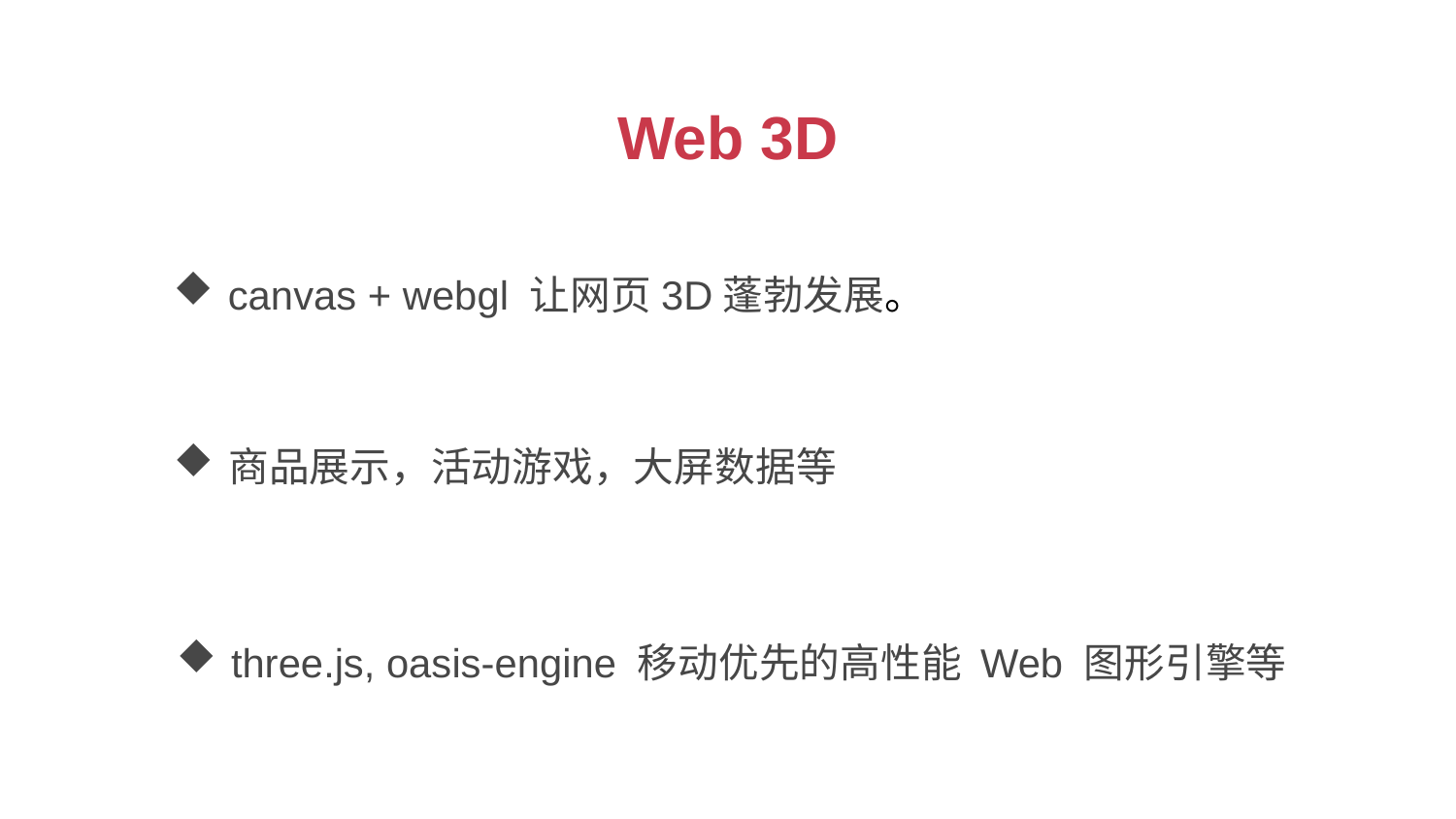

Web 3D
canvas + webgl 让网页3D蓬勃发展。
商品展示，活动游戏，大屏数据等
three.js, oasis-engine 移动优先的高性能 Web 图形引擎等